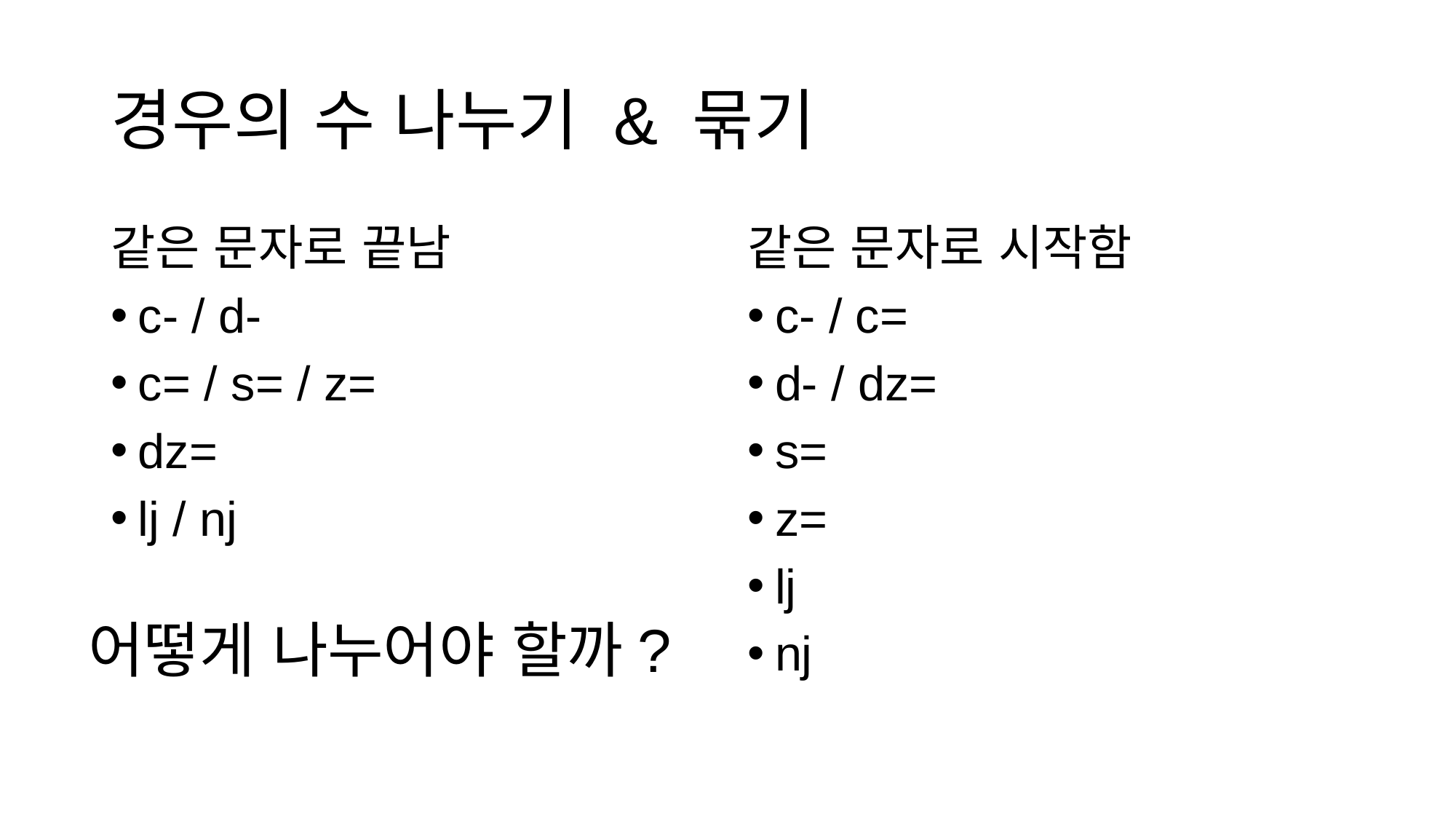

# 경우의 수 나누기 & 묶기
같은 문자로 끝남
c- / d-
c= / s= / z=
dz=
lj / nj
같은 문자로 시작함
c- / c=
d- / dz=
s=
z=
lj
nj
어떻게 나누어야 할까?